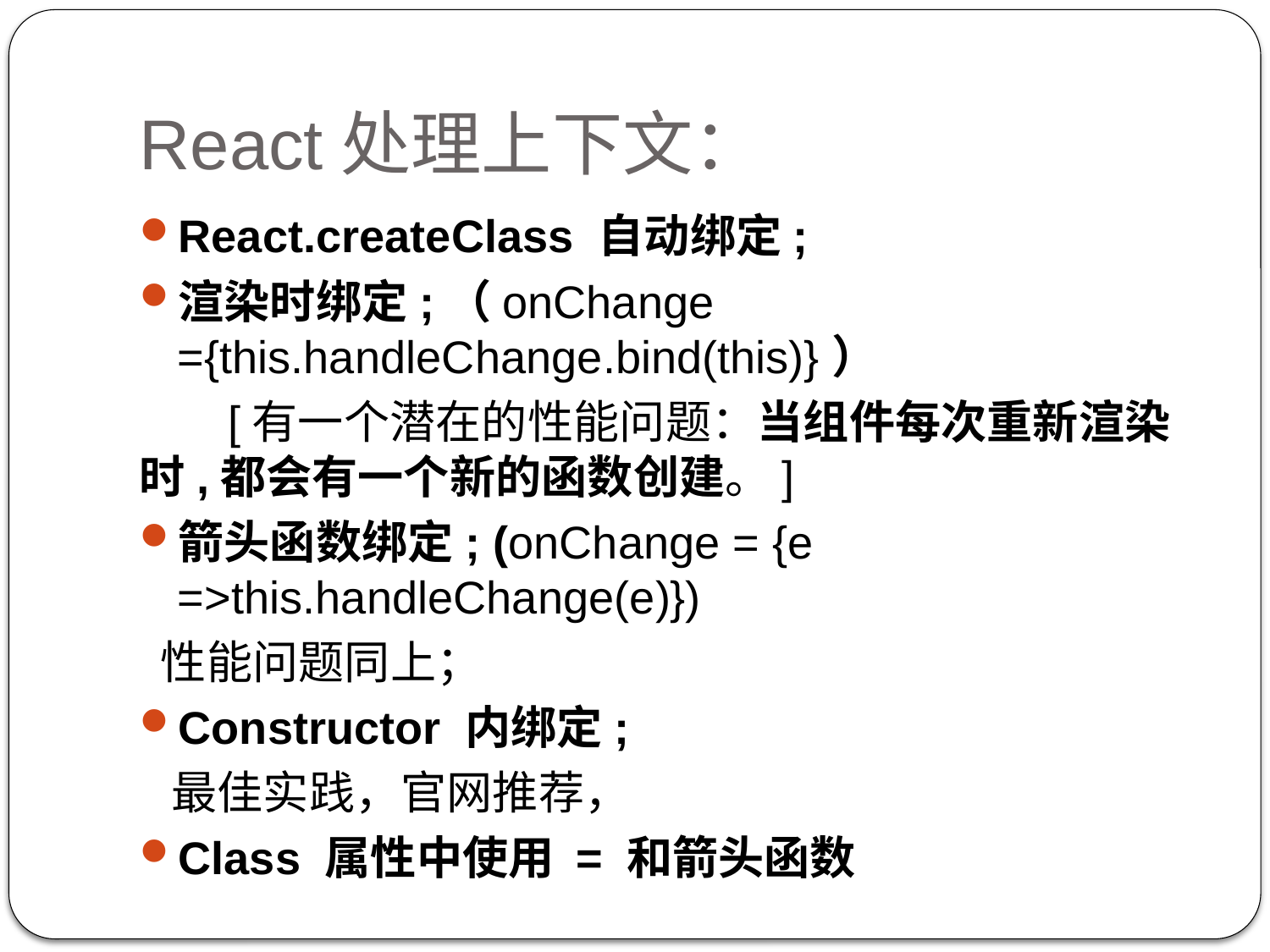

# React处理上下文：
React.createClass 自动绑定;
渲染时绑定;（onChange ={this.handleChange.bind(this)}）
       [有一个潜在的性能问题：当组件每次重新渲染时,都会有一个新的函数创建。]
箭头函数绑定; (onChange = {e =>this.handleChange(e)})
 性能问题同上；
Constructor 内绑定;
  最佳实践，官网推荐，
Class 属性中使用 = 和箭头函数